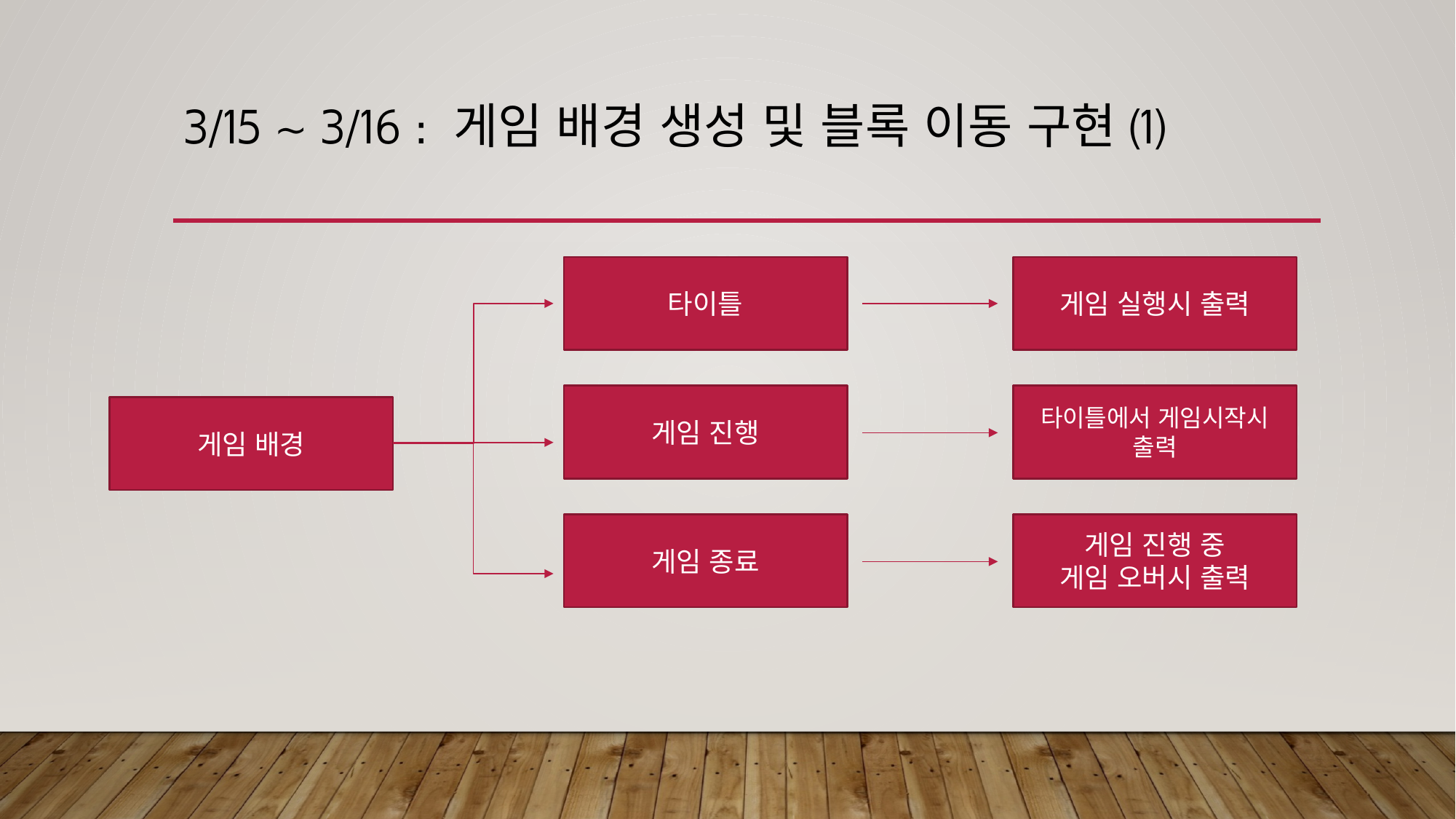

# 3/15 ~ 3/16 : 게임 배경 생성 및 블록 이동 구현(1)
타이틀
게임 실행시 출력
게임 진행
타이틀에서 게임시작시
출력
게임 배경
게임 종료
게임 진행 중
게임 오버시 출력